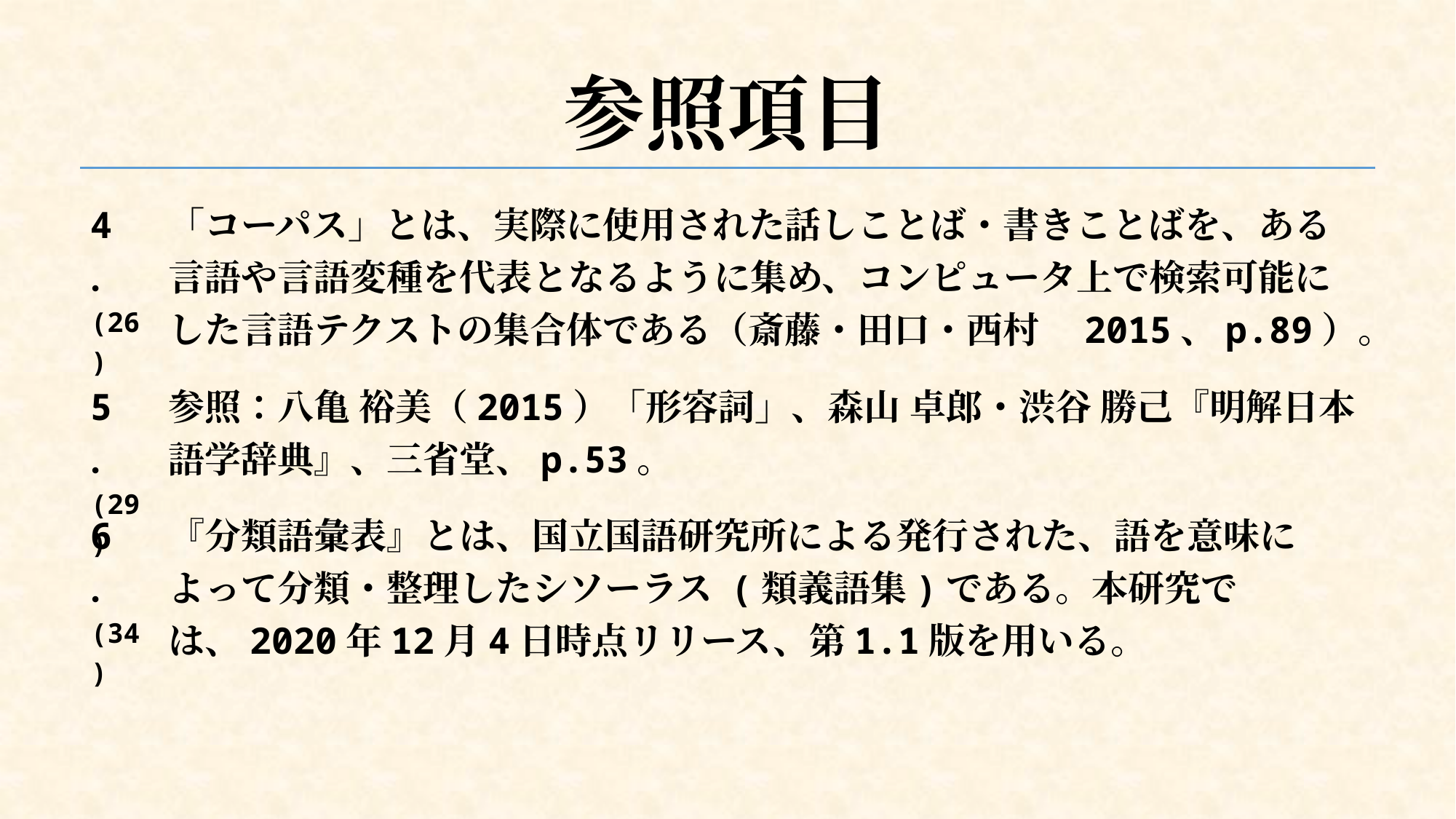

参照項目
4．
(26)
「コーパス」とは、実際に使用された話しことば・書きことばを、ある言語や言語変種を代表となるように集め、コンピュータ上で検索可能にした言語テクストの集合体である（斎藤・田口・西村　2015、p.89）。
参照：八亀 裕美（2015）「形容詞」、森山 卓郎・渋谷 勝己『明解日本語学辞典』、三省堂、p.53。
5．
(29)
6．
(34)
『分類語彙表』とは、国立国語研究所による発行された、語を意味によって分類・整理したシソーラス (類義語集)である。本研究では、2020年12月4日時点リリース、第1.1版を用いる。